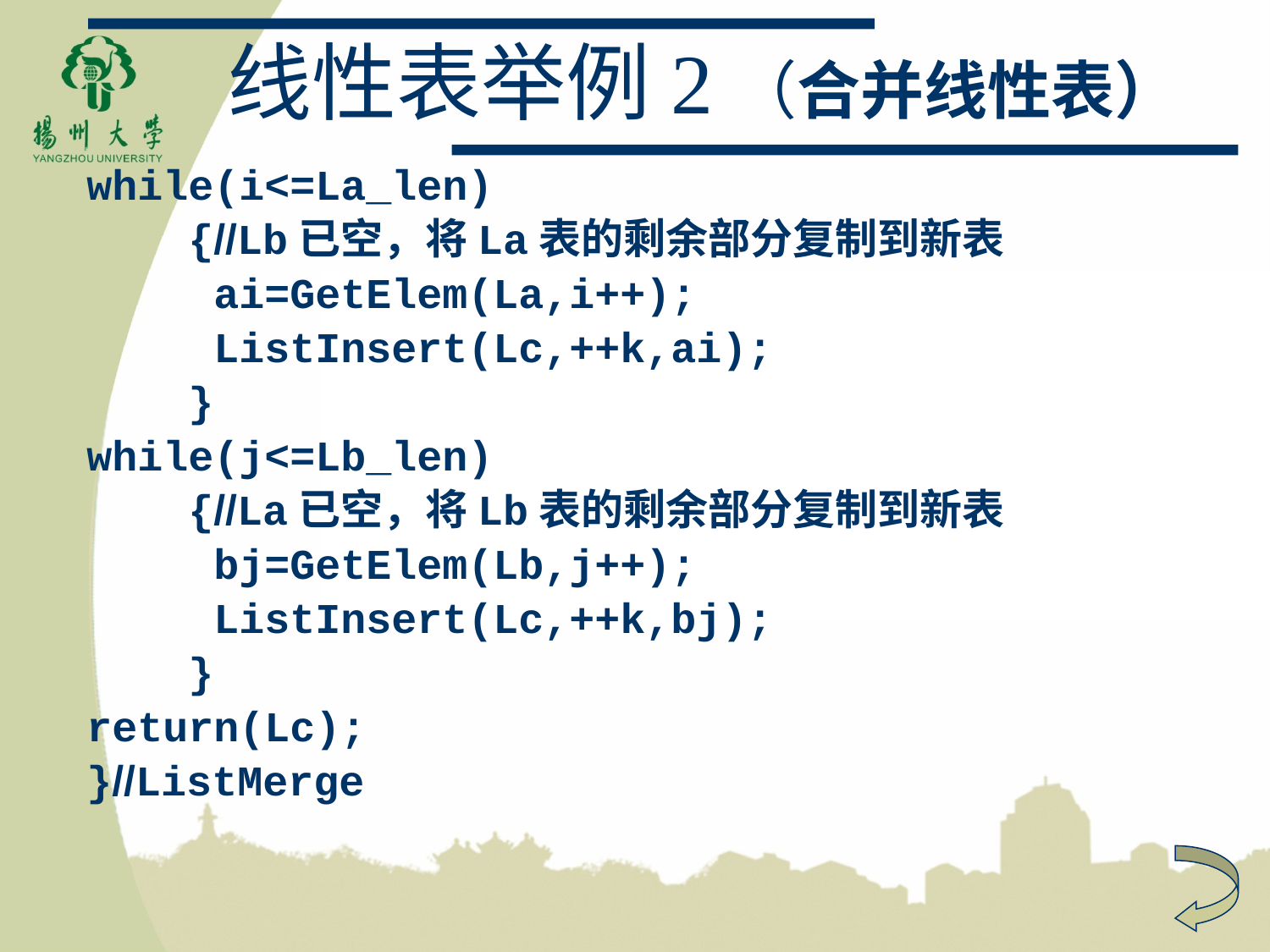

# 线性表举例2（合并线性表）
while(i<=La_len)
    {//Lb已空，将La表的剩余部分复制到新表
	ai=GetElem(La,i++);
	ListInsert(Lc,++k,ai);
    }
while(j<=Lb_len)
    {//La已空，将Lb表的剩余部分复制到新表
	bj=GetElem(Lb,j++);
	ListInsert(Lc,++k,bj);
    }
return(Lc);
}//ListMerge